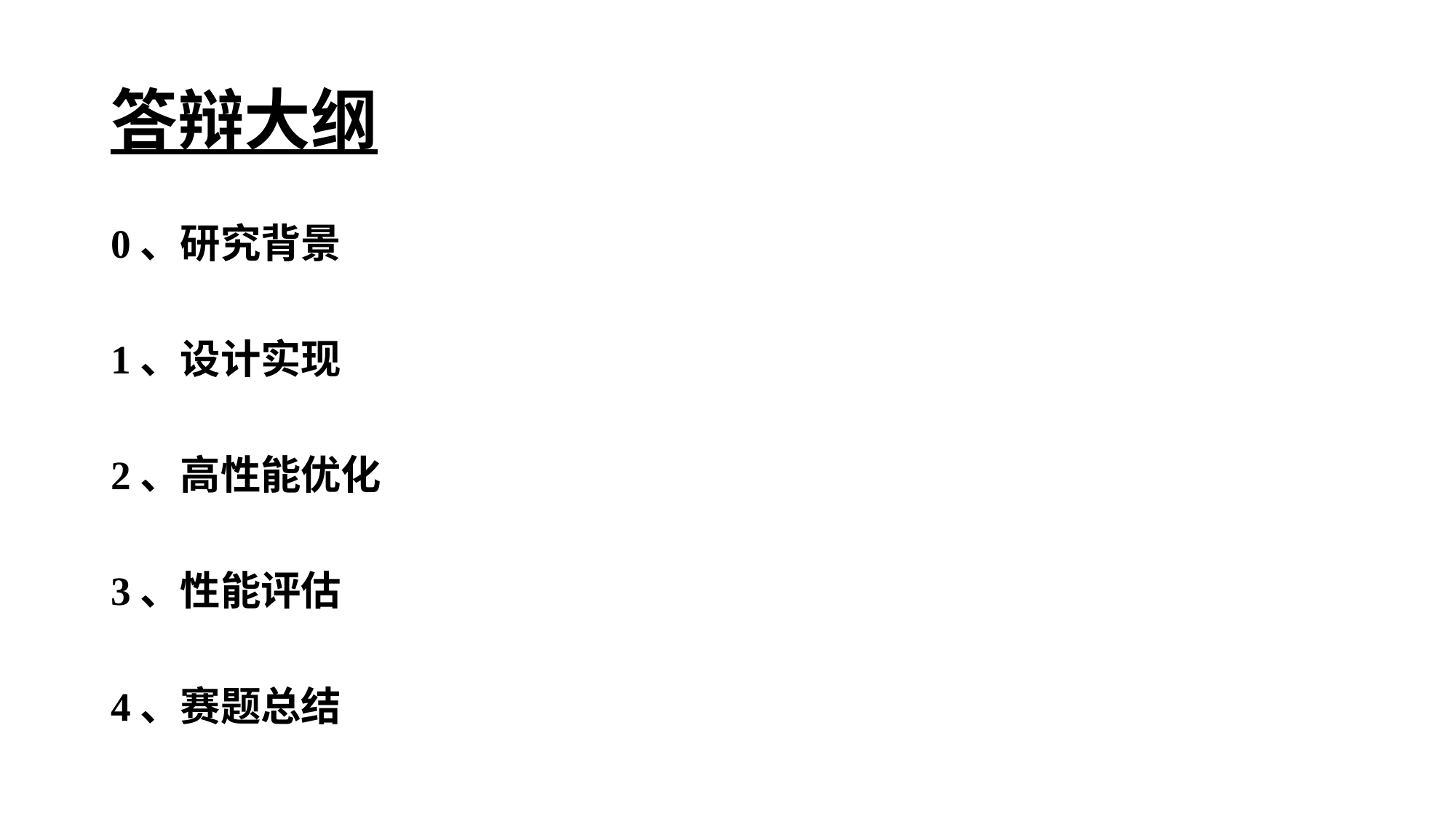

# 答辩大纲
0、研究背景

1、设计实现

2、高性能优化

3、性能评估

4、赛题总结